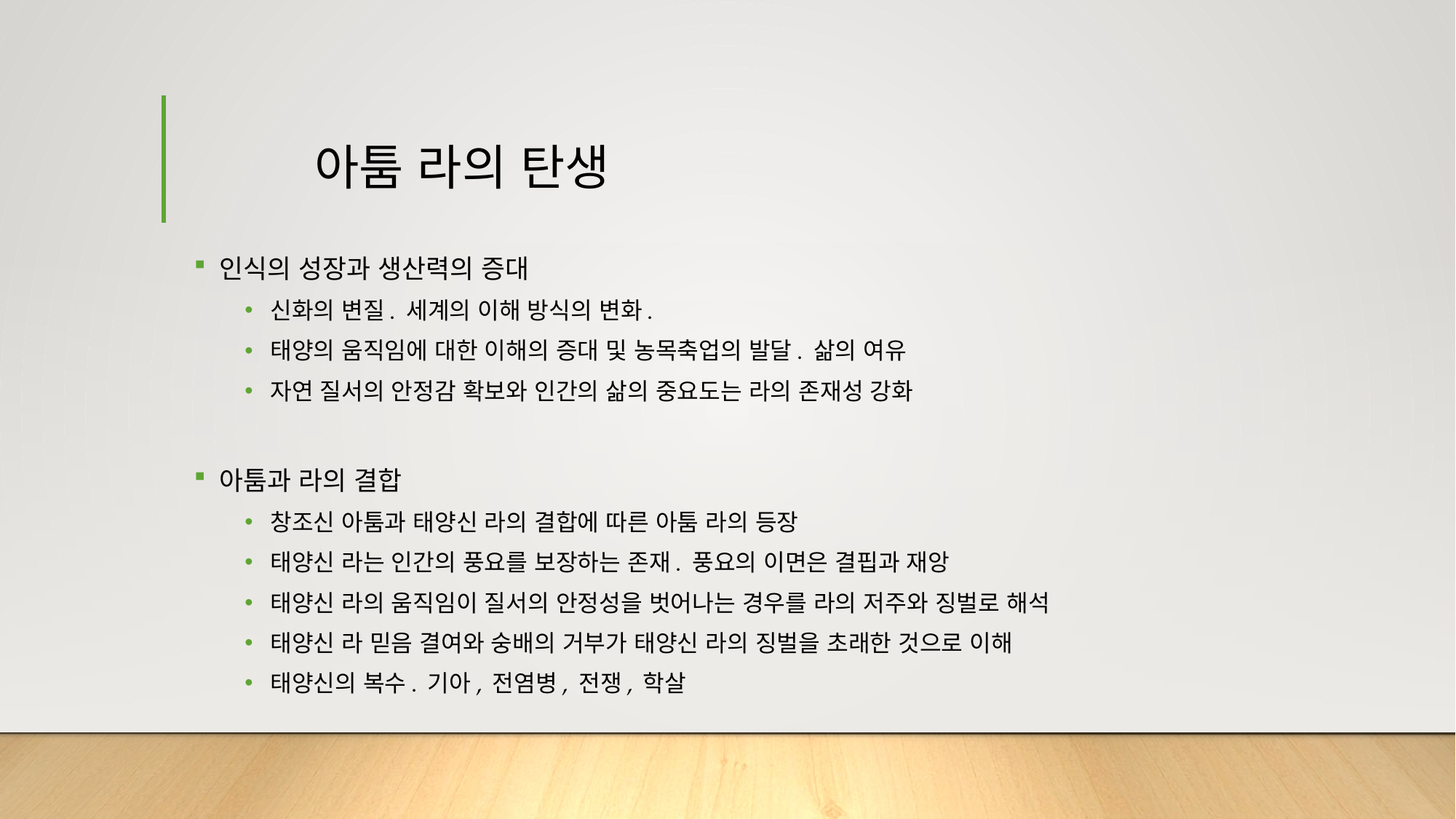

# 아툼 라의 탄생
인식의 성장과 생산력의 증대
신화의 변질. 세계의 이해 방식의 변화.
태양의 움직임에 대한 이해의 증대 및 농목축업의 발달. 삶의 여유
자연 질서의 안정감 확보와 인간의 삶의 중요도는 라의 존재성 강화

아툼과 라의 결합
창조신 아툼과 태양신 라의 결합에 따른 아툼 라의 등장
태양신 라는 인간의 풍요를 보장하는 존재. 풍요의 이면은 결핍과 재앙
태양신 라의 움직임이 질서의 안정성을 벗어나는 경우를 라의 저주와 징벌로 해석
태양신 라 믿음 결여와 숭배의 거부가 태양신 라의 징벌을 초래한 것으로 이해
태양신의 복수. 기아, 전염병, 전쟁, 학살